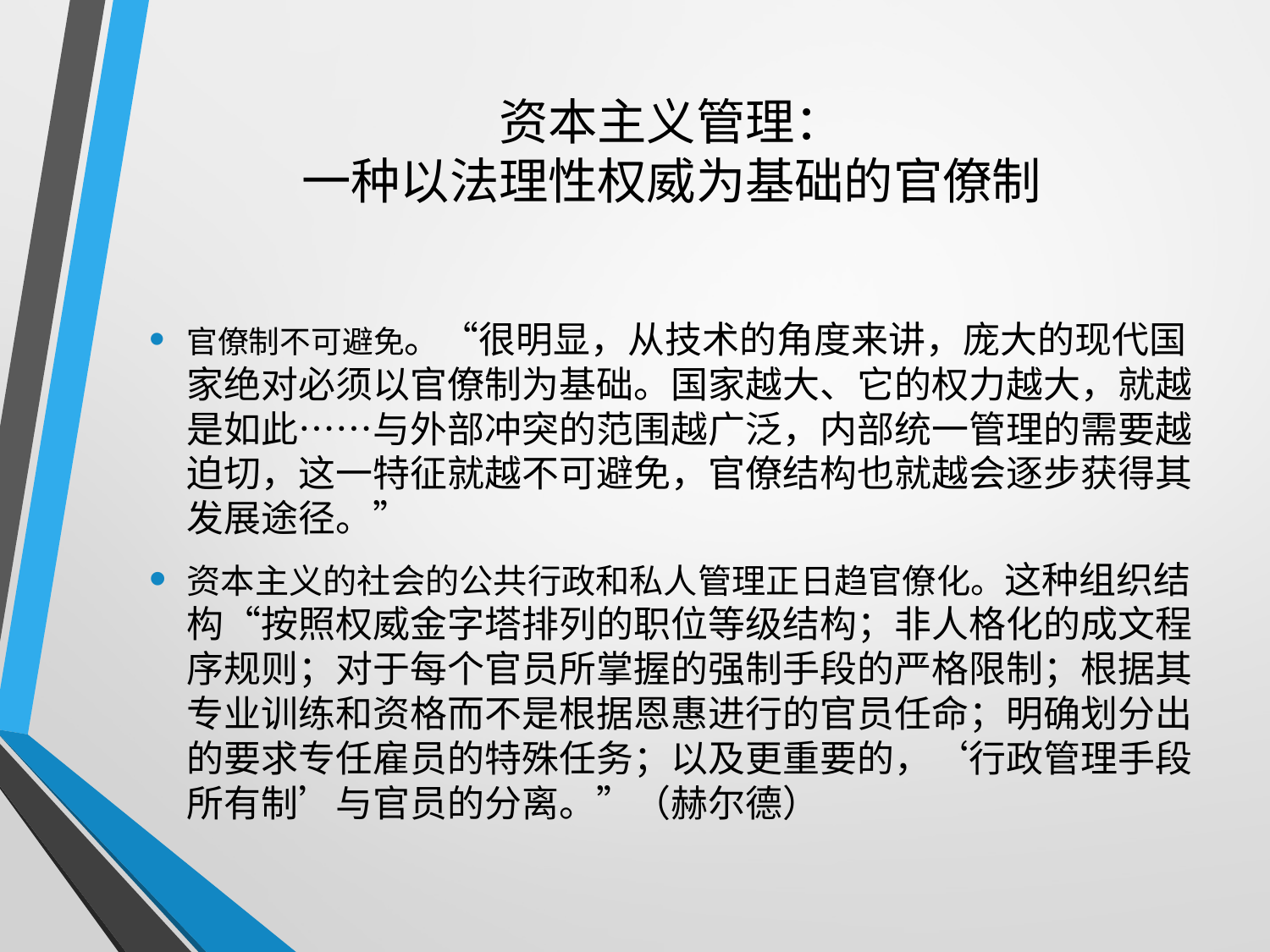

# 资本主义管理： 一种以法理性权威为基础的官僚制

官僚制不可避免。“很明显，从技术的角度来讲，庞大的现代国家绝对必须以官僚制为基础。国家越大、它的权力越大，就越是如此……与外部冲突的范围越广泛，内部统一管理的需要越迫切，这一特征就越不可避免，官僚结构也就越会逐步获得其发展途径。”
资本主义的社会的公共行政和私人管理正日趋官僚化。这种组织结构“按照权威金字塔排列的职位等级结构；非人格化的成文程序规则；对于每个官员所掌握的强制手段的严格限制；根据其专业训练和资格而不是根据恩惠进行的官员任命；明确划分出的要求专任雇员的特殊任务；以及更重要的，‘行政管理手段所有制’与官员的分离。”（赫尔德）